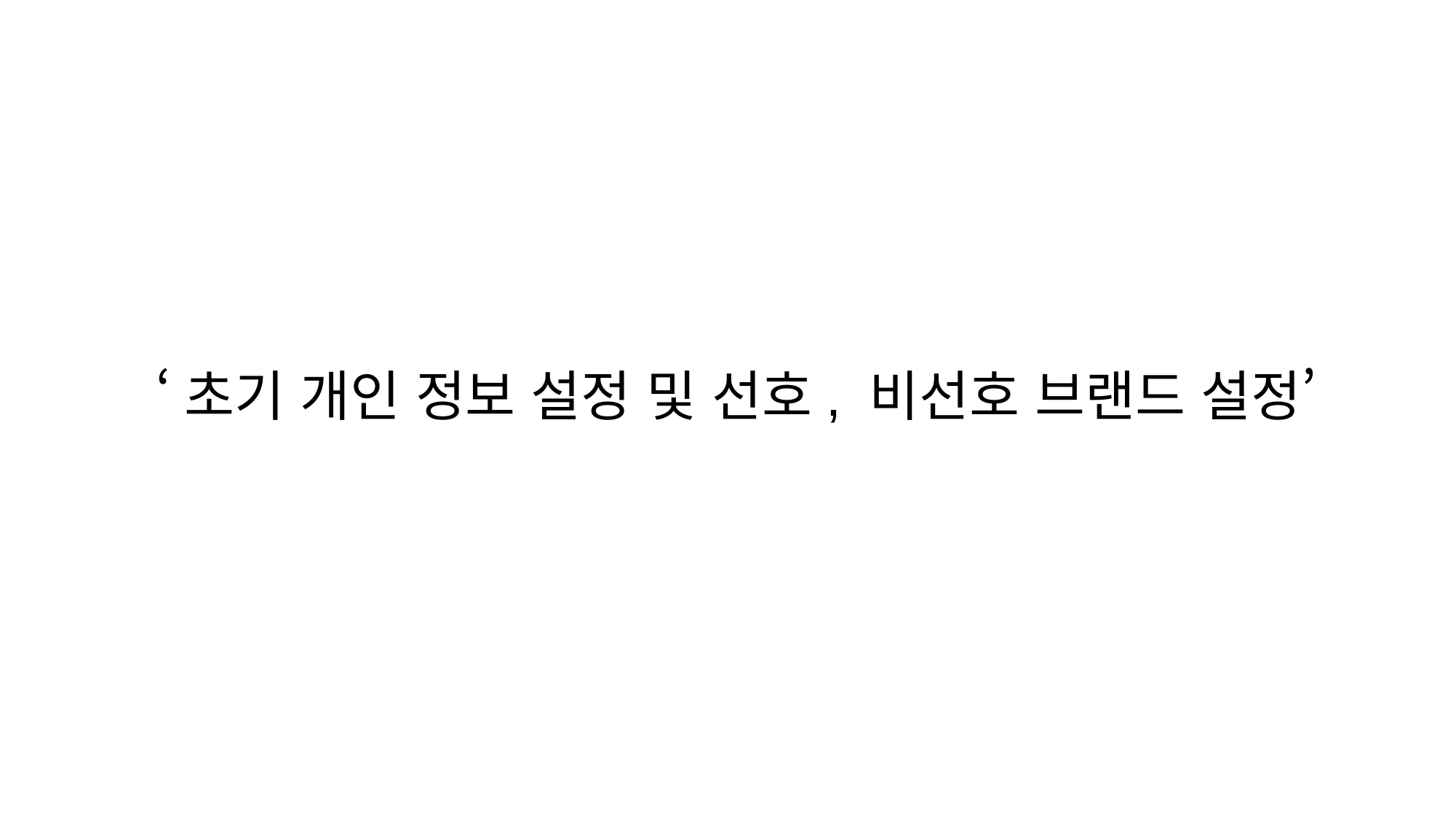

# ‘초기 개인 정보 설정 및 선호, 비선호 브랜드 설정’